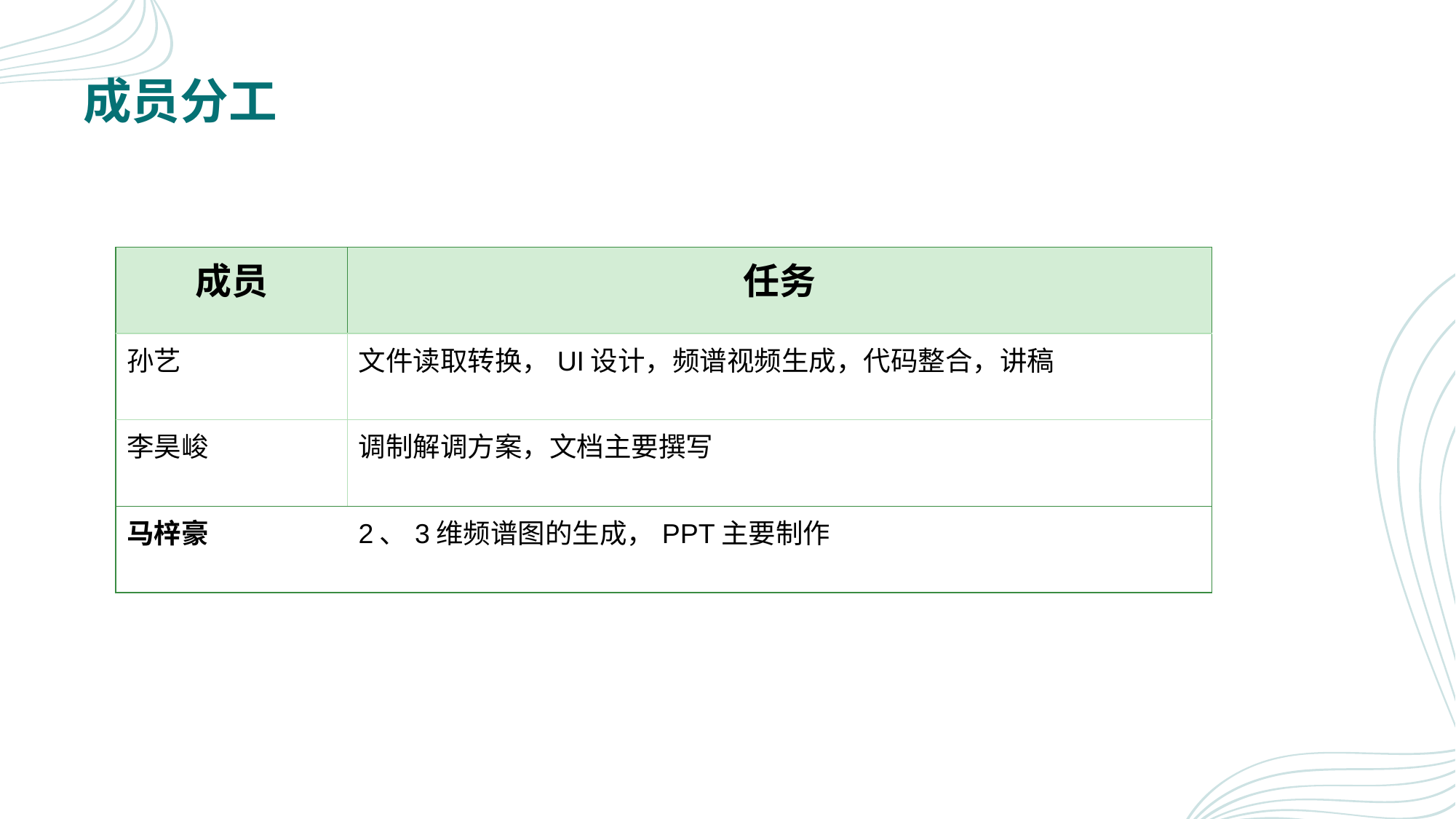

# 成员分工
| 成员 | 任务 |
| --- | --- |
| 孙艺 | 文件读取转换，UI设计，频谱视频生成，代码整合，讲稿 |
| 李昊峻 | 调制解调方案，文档主要撰写 |
| 马梓豪 | 2、3维频谱图的生成，PPT主要制作 |